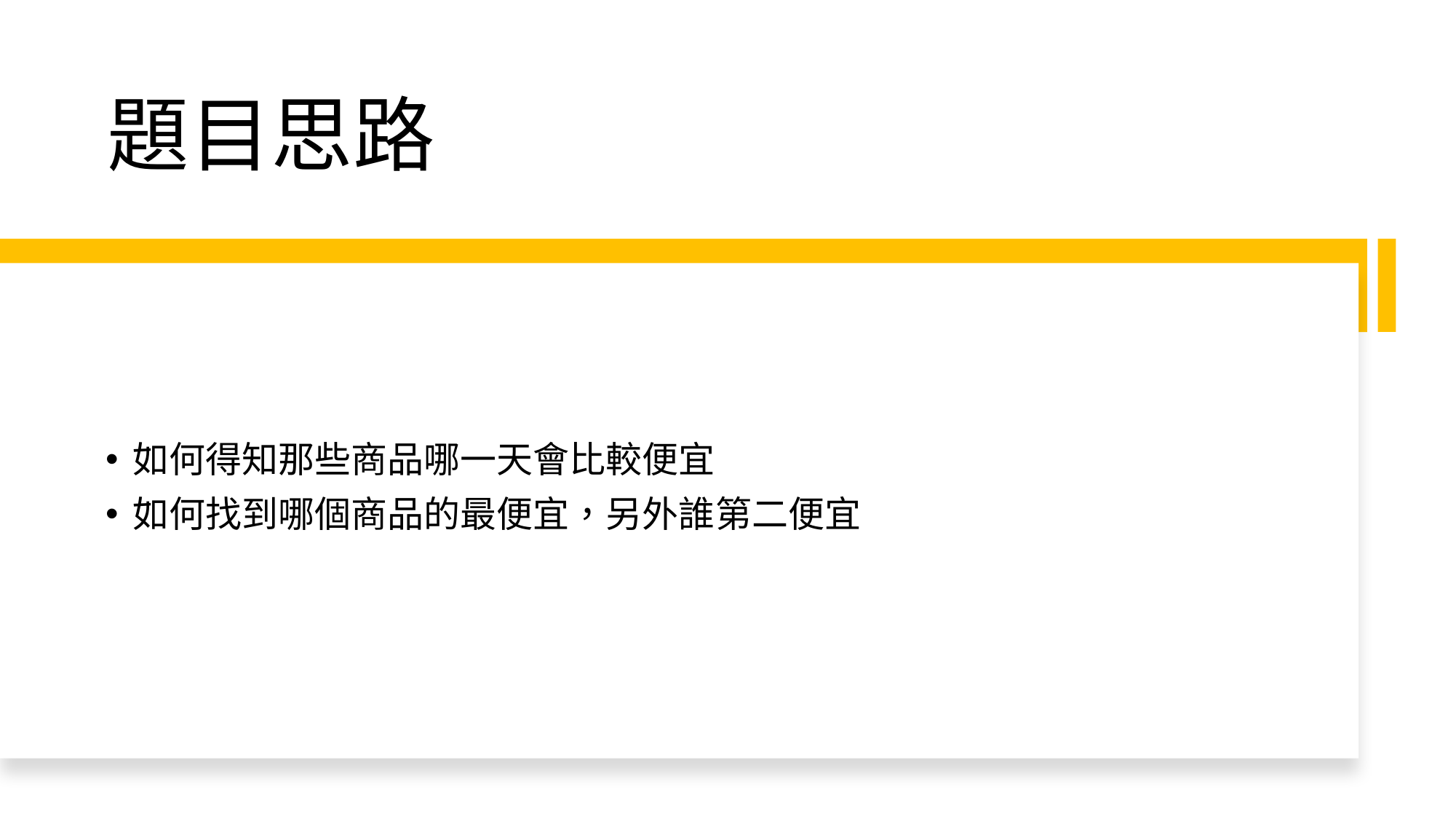

# 題目思路

如何得知那些商品哪一天會比較便宜
如何找到哪個商品的最便宜，另外誰第二便宜